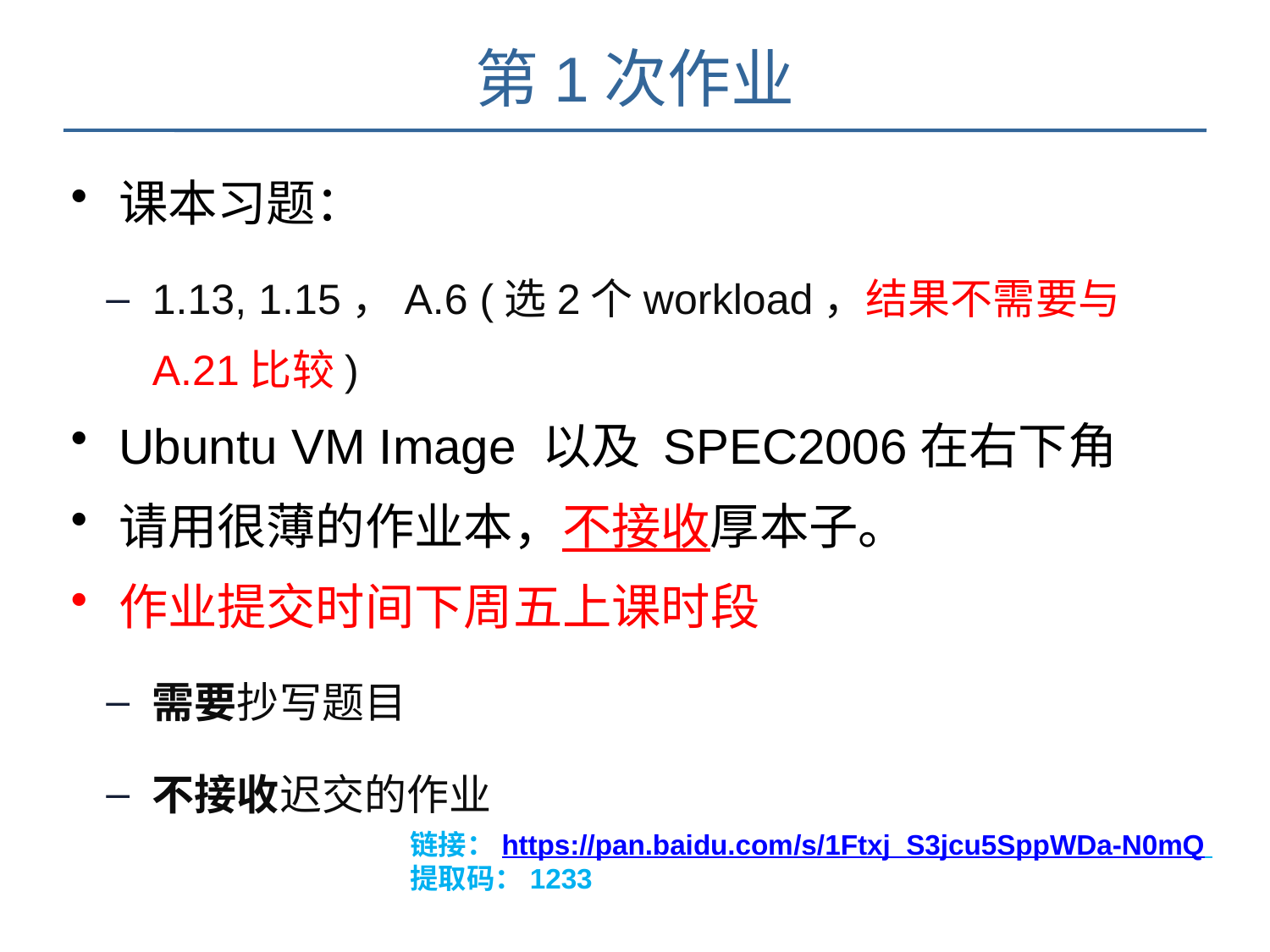

# 第1次作业
课本习题：
1.13, 1.15，A.6 (选2个workload，结果不需要与A.21比较)
Ubuntu VM Image 以及 SPEC2006在右下角
请用很薄的作业本，不接收厚本子。
作业提交时间下周五上课时段
需要抄写题目
不接收迟交的作业
链接：https://pan.baidu.com/s/1Ftxj_S3jcu5SppWDa-N0mQ 提取码：1233